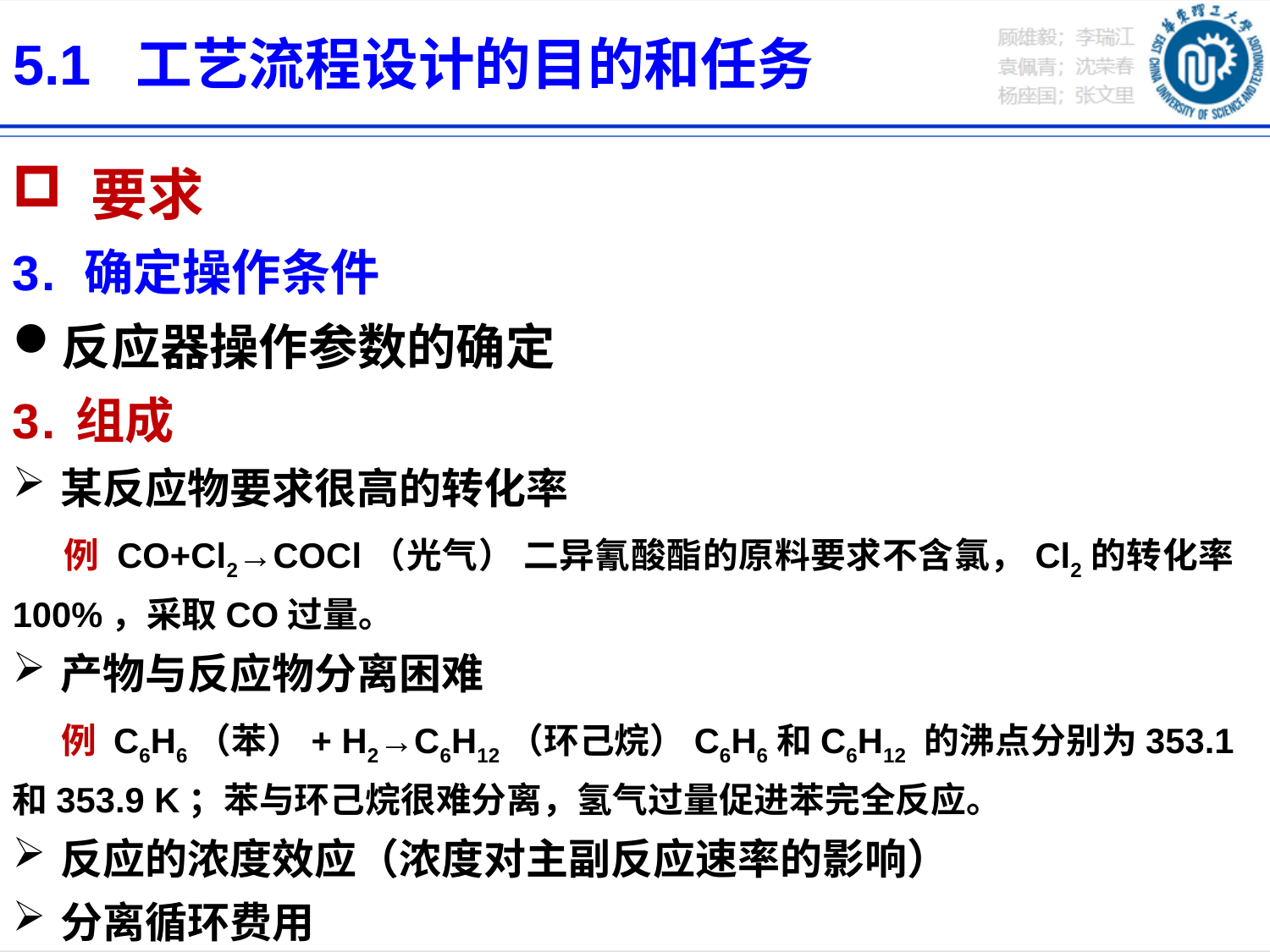

5.1  工艺流程设计的目的和任务
 要求
确定操作条件
反应器操作参数的确定
组成
某反应物要求很高的转化率
    例 CO+Cl2→COCl（光气） 二异氰酸酯的原料要求不含氯，Cl2的转化率100%，采取CO过量。
产物与反应物分离困难
    例 C6H6（苯）+ H2→C6H12（环己烷）C6H6和C6H12 的沸点分别为353.1和353.9 K；苯与环己烷很难分离，氢气过量促进苯完全反应。
反应的浓度效应（浓度对主副反应速率的影响）
分离循环费用